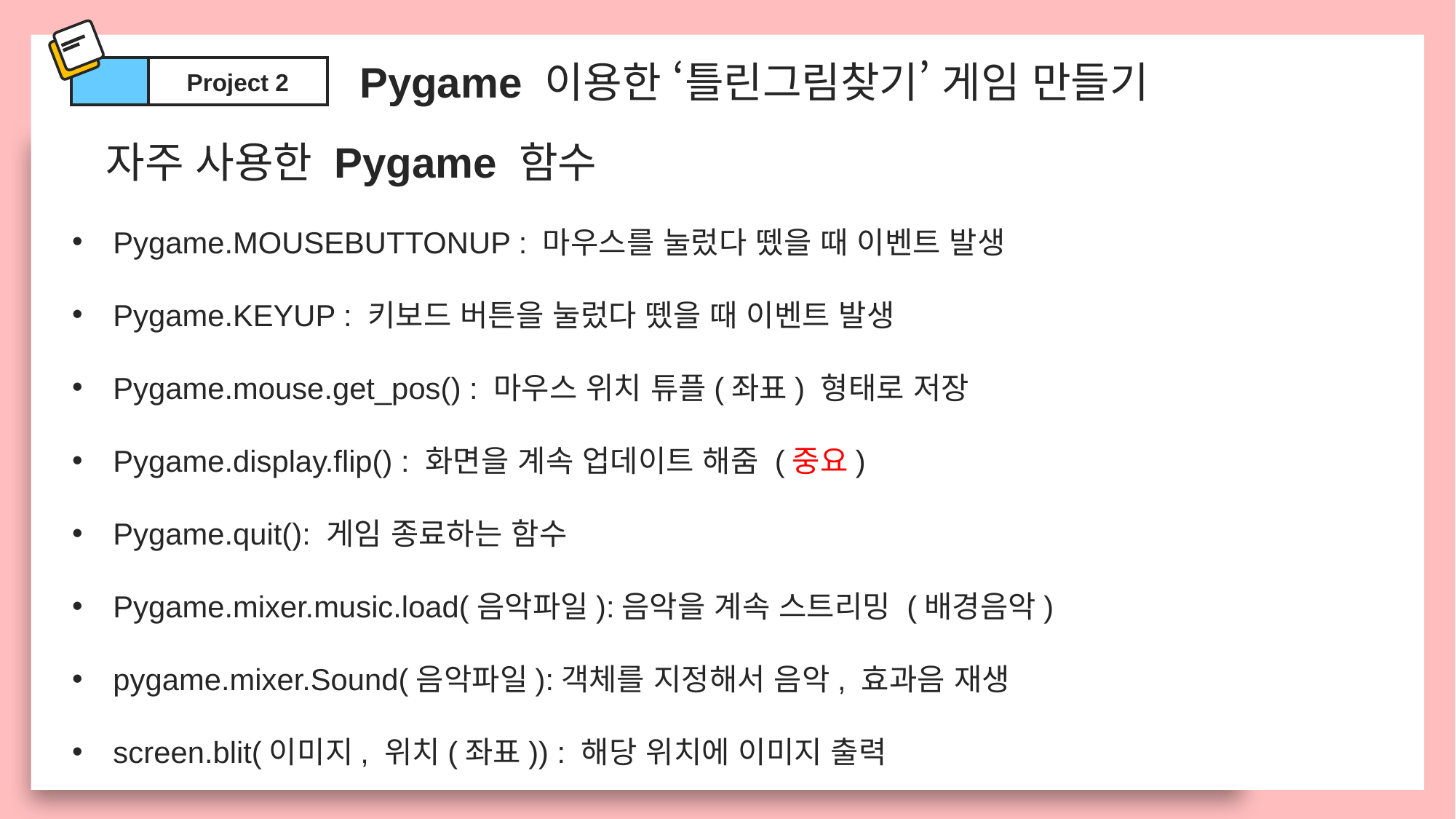

Pygame 이용한 ‘틀린그림찾기’ 게임 만들기

Project 2
  자주 사용한 Pygame 함수
Pygame.MOUSEBUTTONUP : 마우스를 눌렀다 뗐을 때 이벤트 발생
Pygame.KEYUP : 키보드 버튼을 눌렀다 뗐을 때 이벤트 발생
Pygame.mouse.get_pos() : 마우스 위치 튜플(좌표) 형태로 저장
Pygame.display.flip() : 화면을 계속 업데이트 해줌 (중요)
Pygame.quit(): 게임 종료하는 함수
Pygame.mixer.music.load(음악파일):음악을 계속 스트리밍 (배경음악)
pygame.mixer.Sound(음악파일):객체를 지정해서 음악, 효과음 재생
screen.blit(이미지, 위치(좌표)) : 해당 위치에 이미지 출력